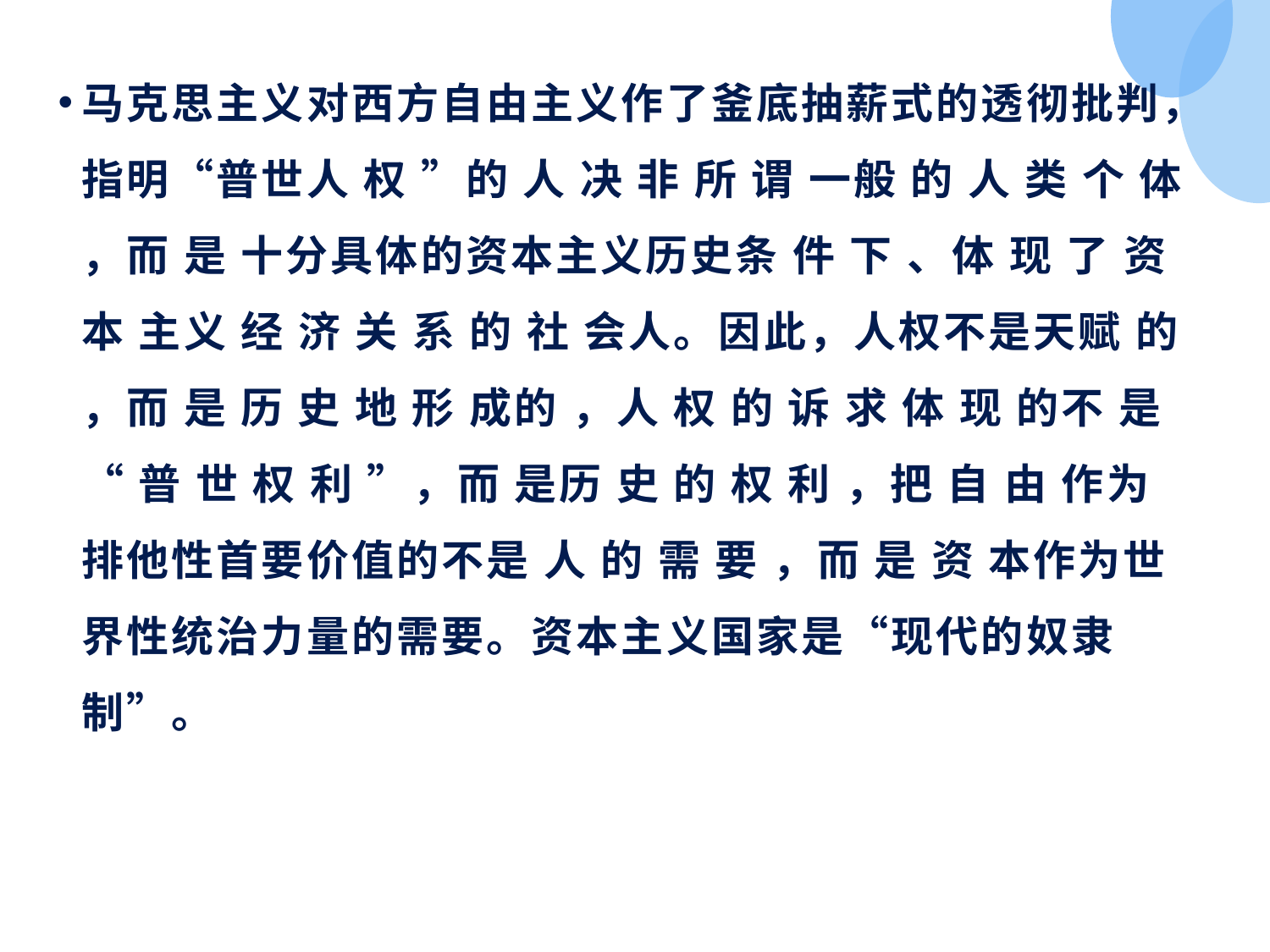

马克思主义对西方自由主义作了釜底抽薪式的透彻批判，指明“普世人 权 ”的 人 决 非 所 谓 一般 的 人 类 个 体 ，而 是 十分具体的资本主义历史条 件 下 、体 现 了 资 本 主义 经 济 关 系 的 社 会人。因此，人权不是天赋 的 ，而 是 历 史 地 形 成的 ，人 权 的 诉 求 体 现 的不 是“ 普 世 权 利 ”，而 是历 史 的 权 利 ，把 自 由 作为排他性首要价值的不是 人 的 需 要 ，而 是 资 本作为世界性统治力量的需要。资本主义国家是“现代的奴隶制”。